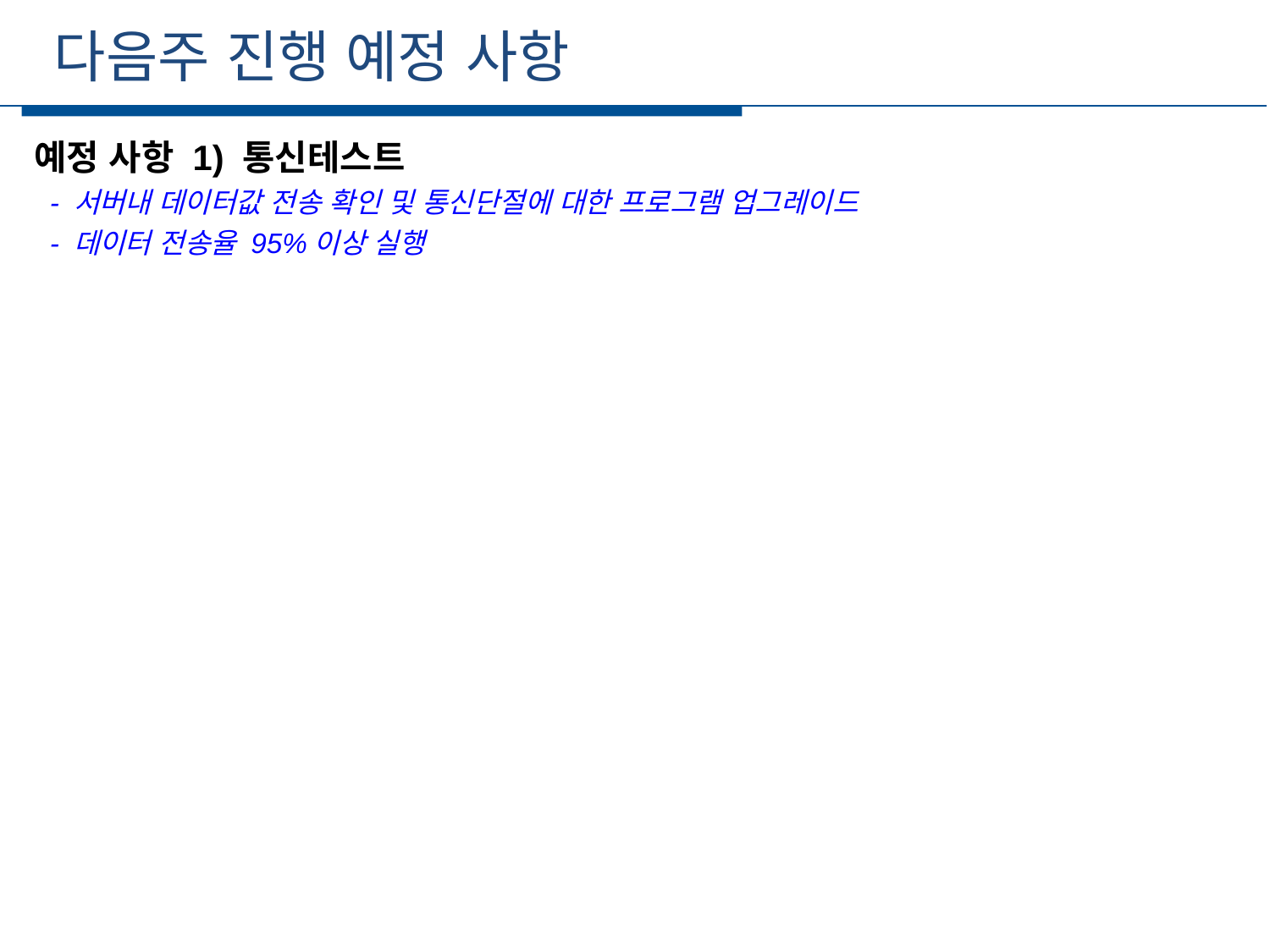

다음주 진행 예정 사항
세부일정

예정 사항 1) 통신테스트
  - 서버내 데이터값 전송 확인 및 통신단절에 대한 프로그램 업그레이드
  - 데이터 전송율 95%이상 실행